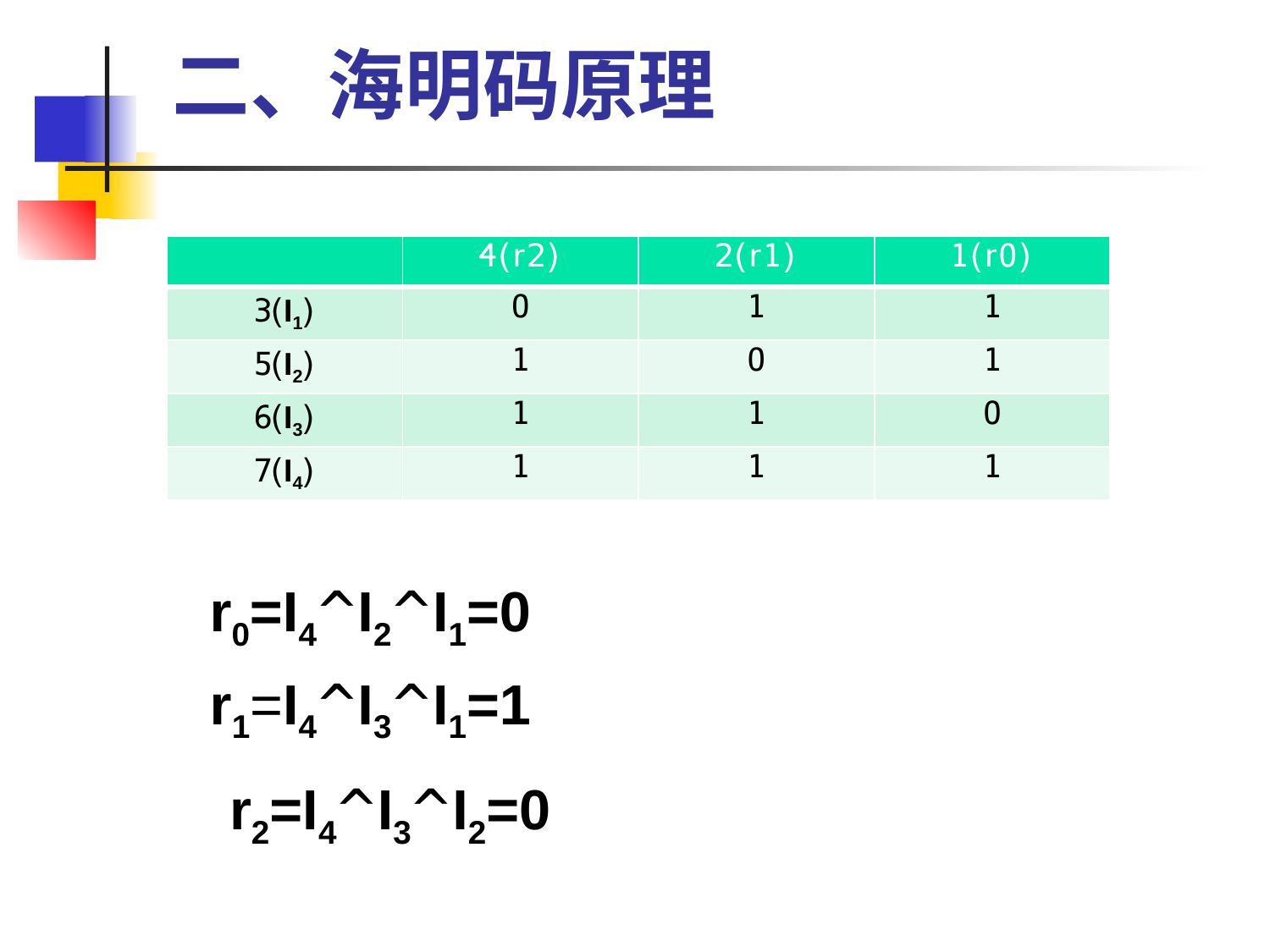

二、海明码原理
|  | 4(r2) | 2(r1) | 1(r0) |
| --- | --- | --- | --- |
| 3(I1) | 0 | 1 | 1 |
| 5(I2) | 1 | 0 | 1 |
| 6(I3) | 1 | 1 | 0 |
| 7(I4) | 1 | 1 | 1 |
r0=I4^I2^I1=0
r1=I4^I3^I1=1
r2=I4^I3^I2=0

11